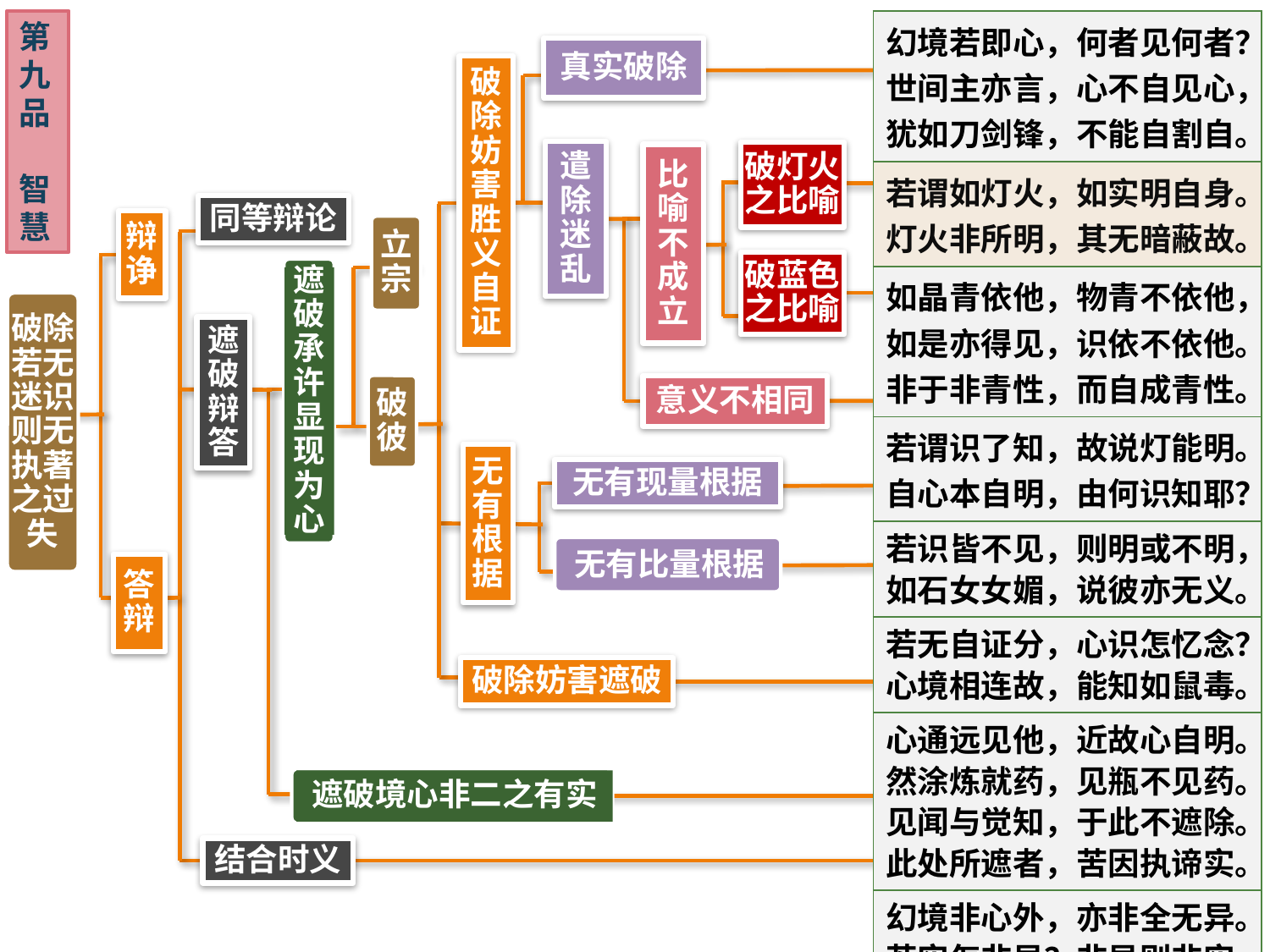

第九品

智慧
| 幻境若即心，何者见何者？世间主亦言，心不自见心，犹如刀剑锋，不能自割自。 |
| --- |
| 若谓如灯火，如实明自身。灯火非所明，其无暗蔽故。 |
| 如晶青依他，物青不依他，如是亦得见，识依不依他。非于非青性，而自成青性。 |
| 若谓识了知，故说灯能明。自心本自明，由何识知耶？ |
| 若识皆不见，则明或不明，如石女女媚，说彼亦无义。 |
| 若无自证分，心识怎忆念？心境相连故，能知如鼠毒。 |
| 心通远见他，近故心自明。然涂炼就药，见瓶不见药。见闻与觉知，于此不遮除。此处所遮者，苦因执谛实。 |
| 幻境非心外，亦非全无异。若实怎非异？非异则非实。 |
| 幻境非实有，能见心亦然。 |
真实破除
破除妨害胜义自证
遣除迷乱
破灯火之比喻
比喻不成立
同等辩论
辩诤

立宗
破蓝色之比喻

遮破承许显现为心

破除若无迷识则无执著之过失
遮破辩答

破彼
意义不相同
无有根据
无有现量根据

无有比量根据
答辩
破除妨害遮破

遮破境心非二之有实
结合时义